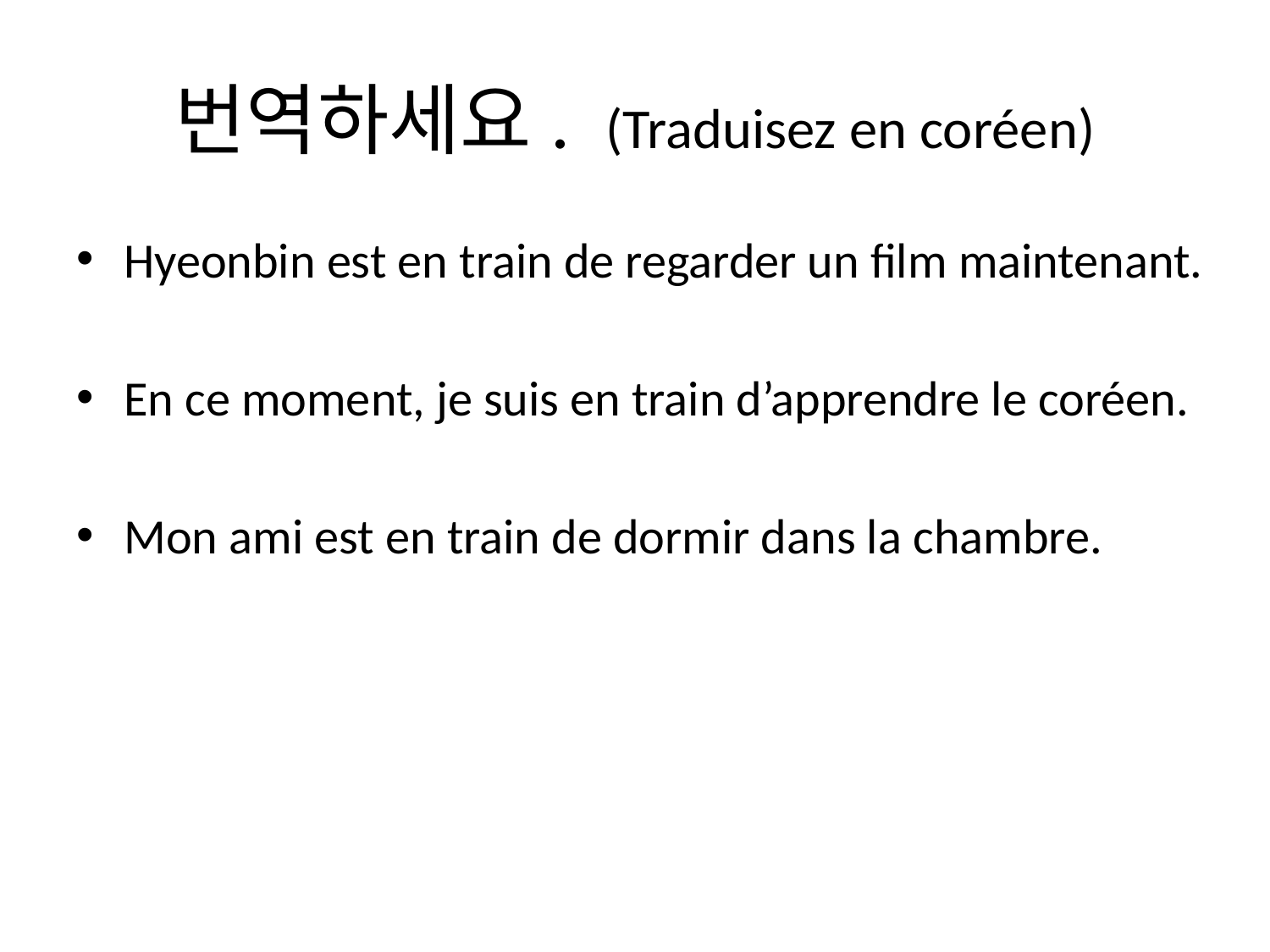

# 번역하세요.  (Traduisez en coréen)
Hyeonbin est en train de regarder un film maintenant.

En ce moment, je suis en train d’apprendre le coréen.

Mon ami est en train de dormir dans la chambre.